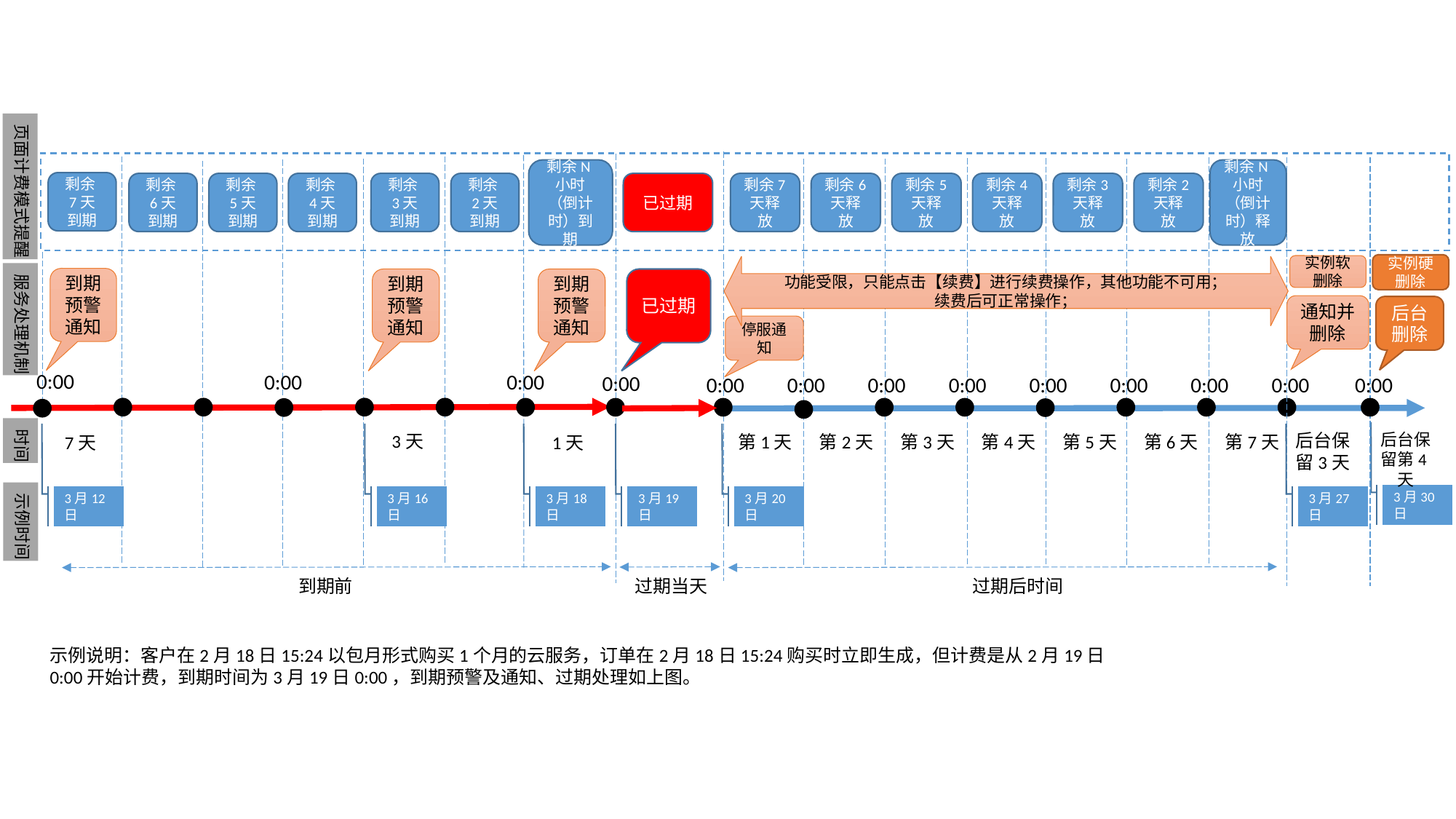

页面计费模式提醒

剩余N小时（倒计时）到期
剩余N小时（倒计时）释放
剩余7天到期
剩余6天到期
剩余5天到期
剩余4天到期
剩余3天到期
剩余2天到期
已过期
剩余7天释放
剩余6天释放
剩余5天释放
剩余4天释放
剩余3天释放
剩余2天释放
实例硬删除
实例软删除
功能受限，只能点击【续费】进行续费操作，其他功能不可用；
续费后可正常操作；
服务处理机制
到期预警通知
到期预警通知
已过期
到期预警通知
通知并删除
后台删除
停服通知
0:00
0:00
0:00
0:00
0:00
0:00
0:00
0:00
0:00
0:00
0:00
0:00
0:00

时间
后台保留3天
后台保留第4天
3天
第1天
第2天
第3天
第4天
第5天
第6天
第7天
7天
1天
示例时间
3月30日
3月12日
3月16日
3月18日
3月19日
3月20日
3月27日
到期前
过期当天
过期后时间
示例说明：客户在2月18日15:24以包月形式购买1个月的云服务，订单在2月18日15:24购买时立即生成，但计费是从2月19日0:00开始计费，到期时间为3月19日0:00，到期预警及通知、过期处理如上图。